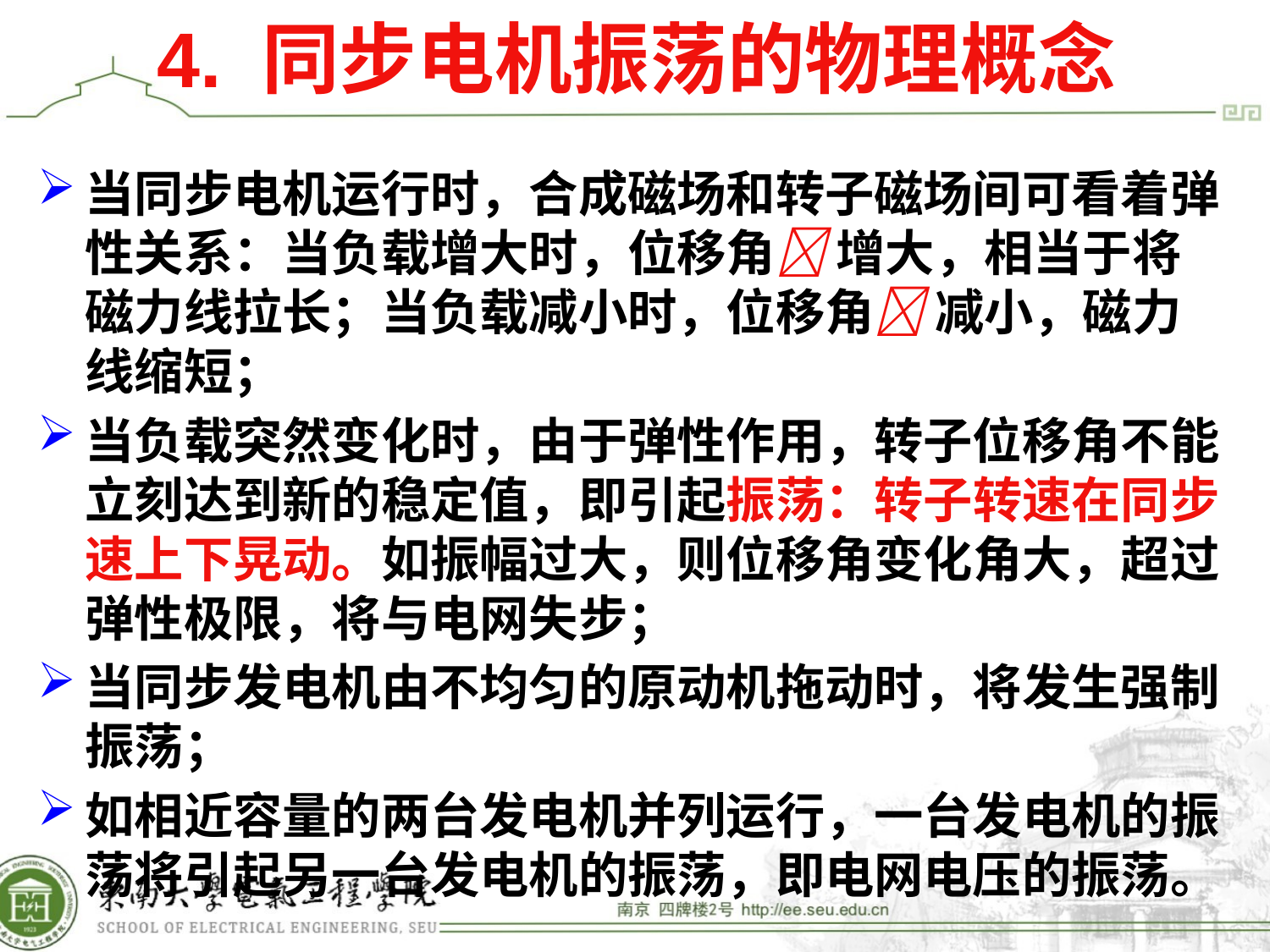

4. 同步电机振荡的物理概念
当同步电机运行时，合成磁场和转子磁场间可看着弹性关系：当负载增大时，位移角δ 增大，相当于将磁力线拉长；当负载减小时，位移角δ 减小，磁力线缩短；
当负载突然变化时，由于弹性作用，转子位移角不能立刻达到新的稳定值，即引起振荡：转子转速在同步速上下晃动。如振幅过大，则位移角变化角大，超过弹性极限，将与电网失步；
当同步发电机由不均匀的原动机拖动时，将发生强制振荡；
如相近容量的两台发电机并列运行，一台发电机的振荡将引起另一台发电机的振荡，即电网电压的振荡。